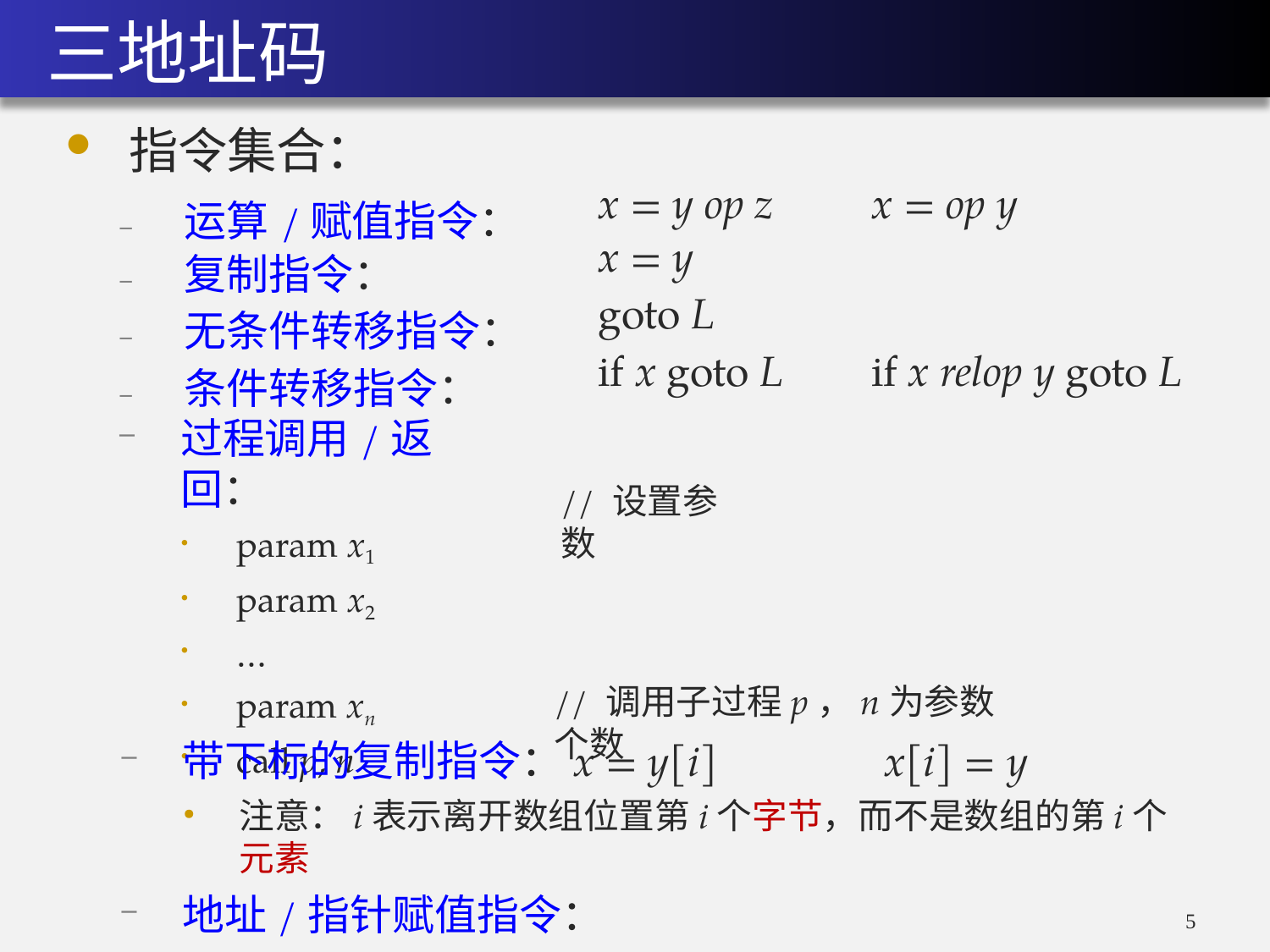

三地址码
指令集合：
| – 运算/赋值指令： | x = y op z | x = op y |
| --- | --- | --- |
| – 复制指令： | x = y |  |
| – 无条件转移指令： | goto L |  |
| – 条件转移指令： | if x goto L | if x relop y goto L |
过程调用/返回：
param x1
param x2
…
param xn
call p, n
// 设置参数
// 调用子过程p，n为参数个数
带下标的复制指令：x = y[i]	x[i] = y
注意：i表示离开数组位置第i个字节，而不是数组的第i个元素
地址/指针赋值指令：
x = &y	x = *y	*x = y
5